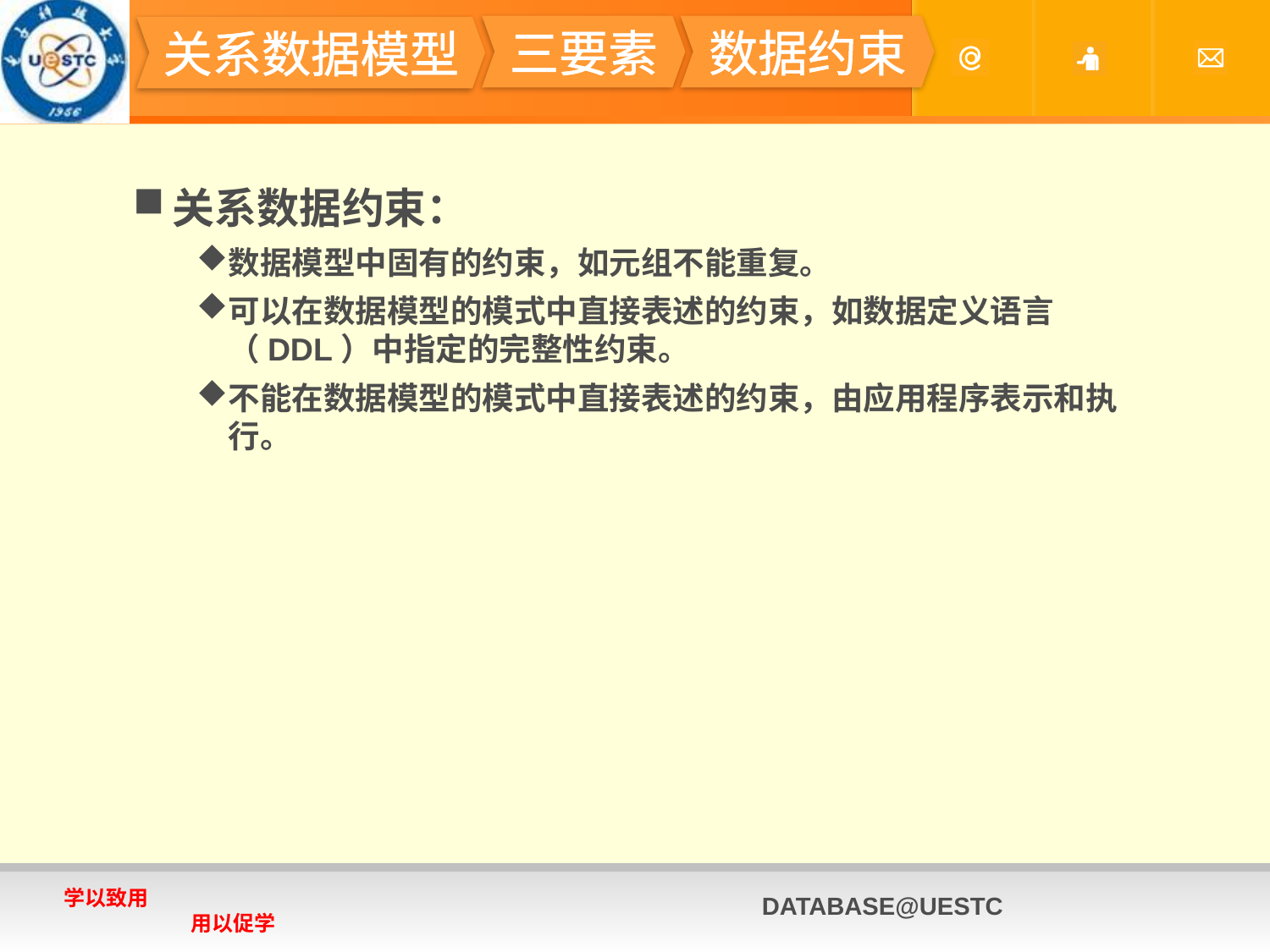

#
三要素
数据约束
关系数据模型
关系数据约束：
数据模型中固有的约束，如元组不能重复。
可以在数据模型的模式中直接表述的约束，如数据定义语言（DDL）中指定的完整性约束。
不能在数据模型的模式中直接表述的约束，由应用程序表示和执行。